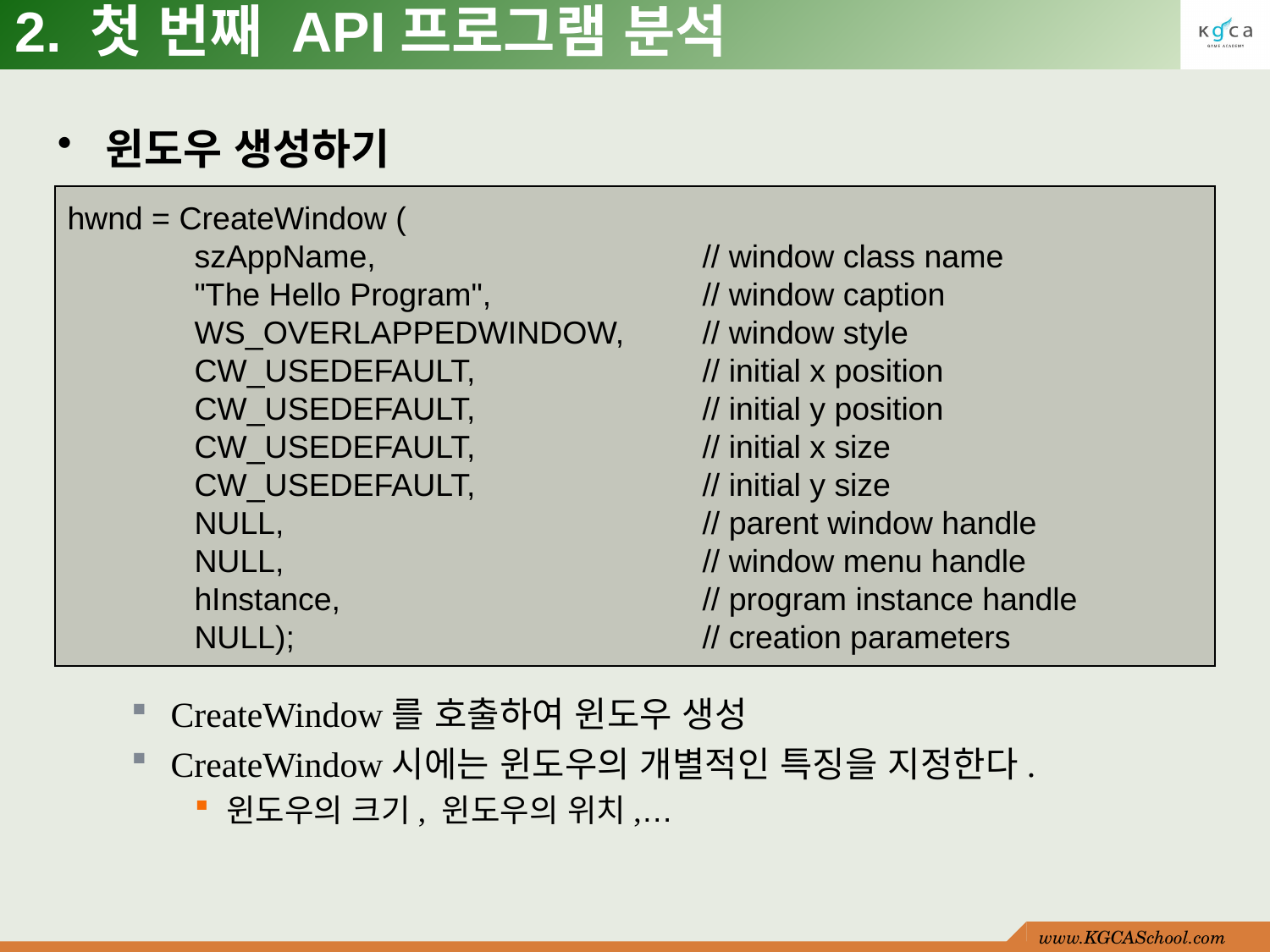

# 2. 첫 번째 API프로그램 분석
윈도우 생성하기
hwnd = CreateWindow (
	szAppName,			// window class name
	"The Hello Program",		// window caption
	WS_OVERLAPPEDWINDOW,	// window style
	CW_USEDEFAULT,		// initial x position
	CW_USEDEFAULT,		// initial y position
	CW_USEDEFAULT,		// initial x size
	CW_USEDEFAULT,		// initial y size
	NULL,				// parent window handle
	NULL,				// window menu handle
	hInstance,			// program instance handle
	NULL);				// creation parameters
CreateWindow를 호출하여 윈도우 생성
CreateWindow시에는 윈도우의 개별적인 특징을 지정한다.
윈도우의 크기, 윈도우의 위치,…